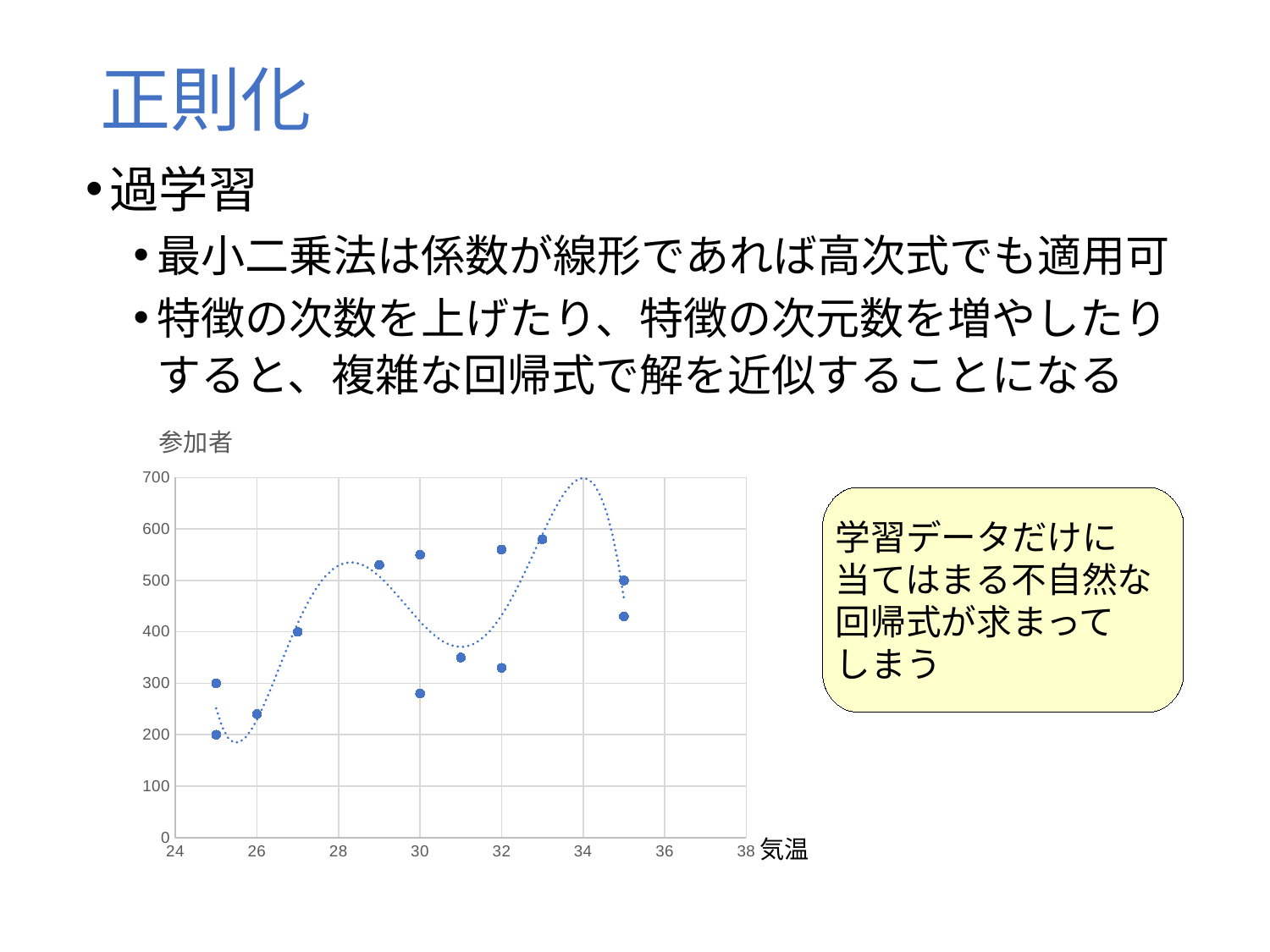

# 正則化
過学習
最小二乗法は係数が線形であれば高次式でも適用可
特徴の次数を上げたり、特徴の次元数を増やしたりすると、複雑な回帰式で解を近似することになる

### Chart:

| Category | 参加者 |
|---|---|
学習データだけに
当てはまる不自然な
回帰式が求まって
しまう
気温